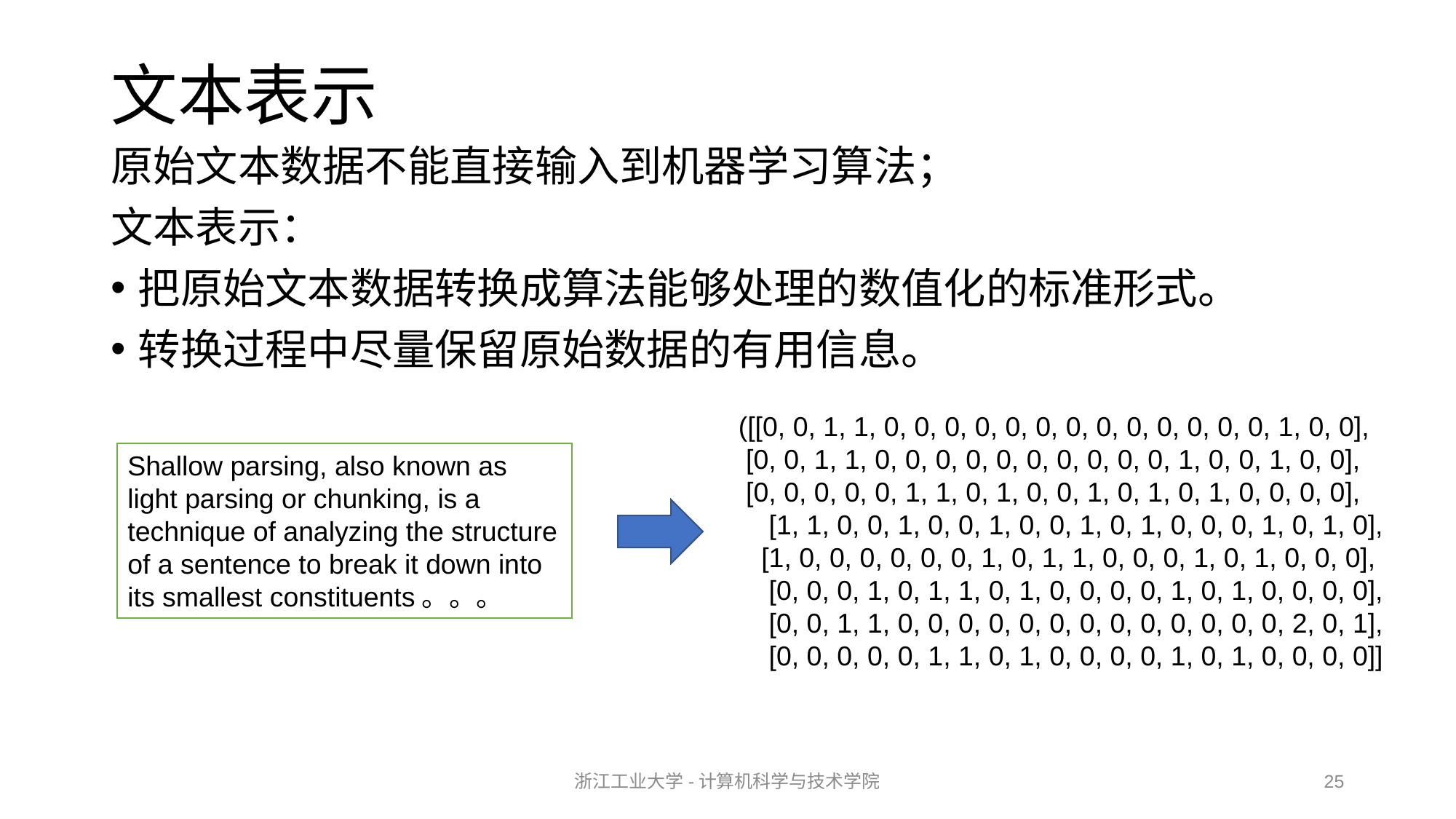

# 文本表示
原始文本数据不能直接输入到机器学习算法；
文本表示：
把原始文本数据转换成算法能够处理的数值化的标准形式。
转换过程中尽量保留原始数据的有用信息。

([[0, 0, 1, 1, 0, 0, 0, 0, 0, 0, 0, 0, 0, 0, 0, 0, 0, 1, 0, 0],
 [0, 0, 1, 1, 0, 0, 0, 0, 0, 0, 0, 0, 0, 0, 1, 0, 0, 1, 0, 0],
 [0, 0, 0, 0, 0, 1, 1, 0, 1, 0, 0, 1, 0, 1, 0, 1, 0, 0, 0, 0],
    [1, 1, 0, 0, 1, 0, 0, 1, 0, 0, 1, 0, 1, 0, 0, 0, 1, 0, 1, 0],
   [1, 0, 0, 0, 0, 0, 0, 1, 0, 1, 1, 0, 0, 0, 1, 0, 1, 0, 0, 0],
    [0, 0, 0, 1, 0, 1, 1, 0, 1, 0, 0, 0, 0, 1, 0, 1, 0, 0, 0, 0],
    [0, 0, 1, 1, 0, 0, 0, 0, 0, 0, 0, 0, 0, 0, 0, 0, 0, 2, 0, 1],
    [0, 0, 0, 0, 0, 1, 1, 0, 1, 0, 0, 0, 0, 1, 0, 1, 0, 0, 0, 0]]
Shallow parsing, also known as light parsing or chunking, is a technique of analyzing the structure of a sentence to break it down into its smallest constituents。。。

浙江工业大学-计算机科学与技术学院
25